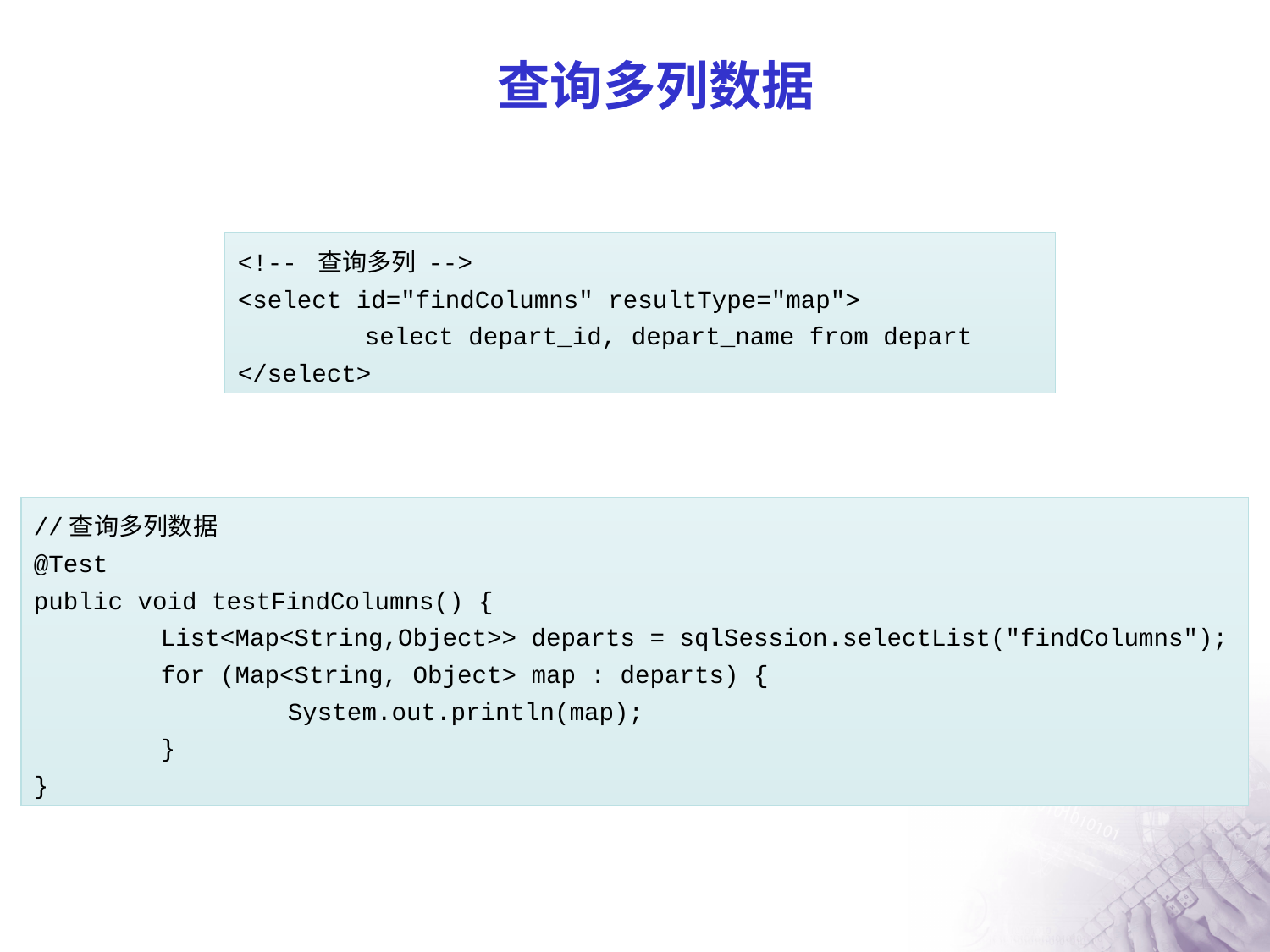

# 查询多列数据
<!-- 查询多列 -->
<select id="findColumns" resultType="map">
	select depart_id, depart_name from depart
</select>
//查询多列数据
@Test
public void testFindColumns() {
	List<Map<String,Object>> departs = sqlSession.selectList("findColumns");
	for (Map<String, Object> map : departs) {
		System.out.println(map);
	}
}